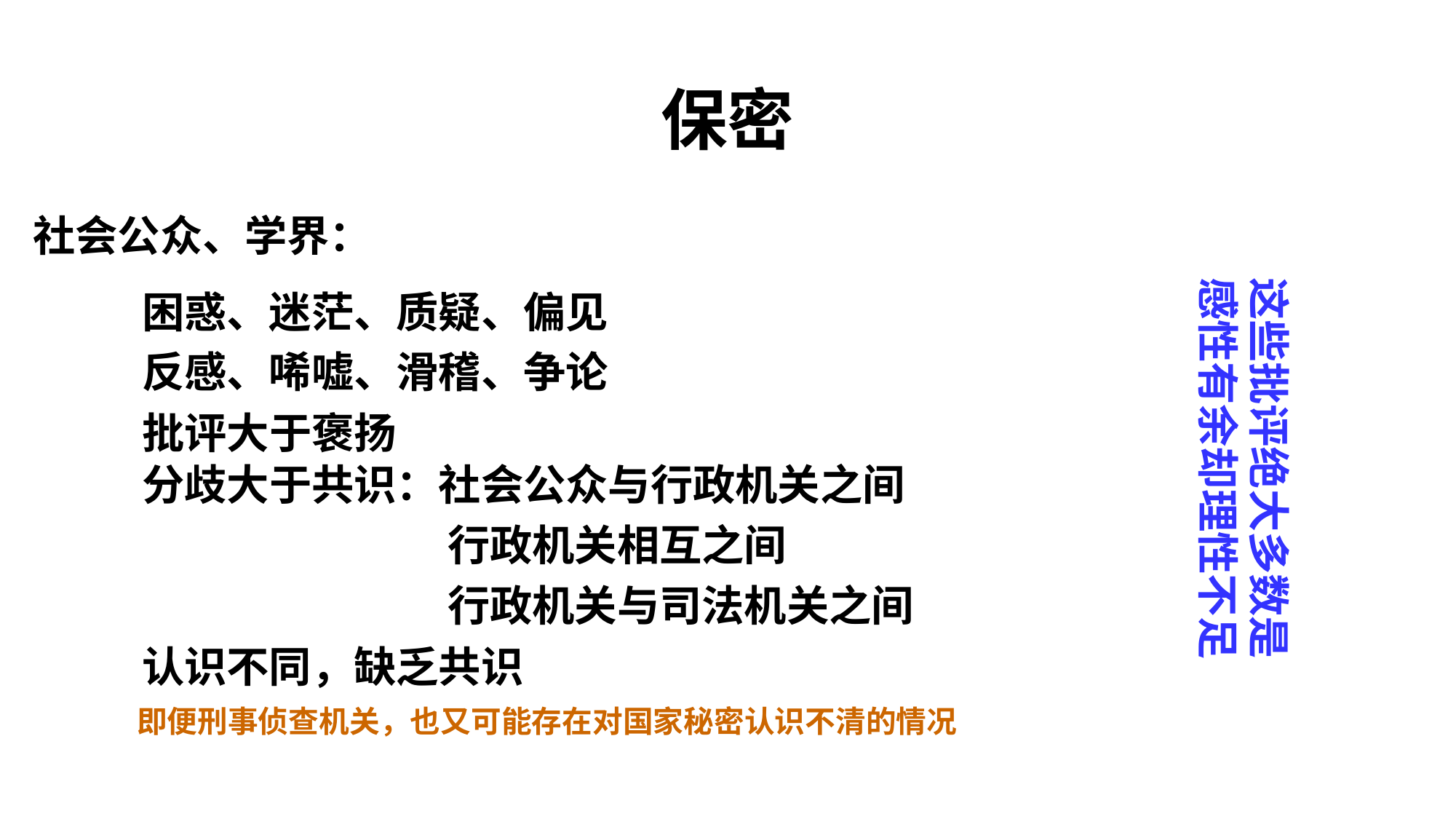

# 保密
社会公众、学界：
	困惑、迷茫、质疑、偏见
	反感、唏嘘、滑稽、争论
	批评大于褒扬
	分歧大于共识：社会公众与行政机关之间
			        行政机关相互之间
	 		        行政机关与司法机关之间
	认识不同，缺乏共识
              即便刑事侦查机关，也又可能存在对国家秘密认识不清的情况

这些批评绝大多数是感性有余却理性不足